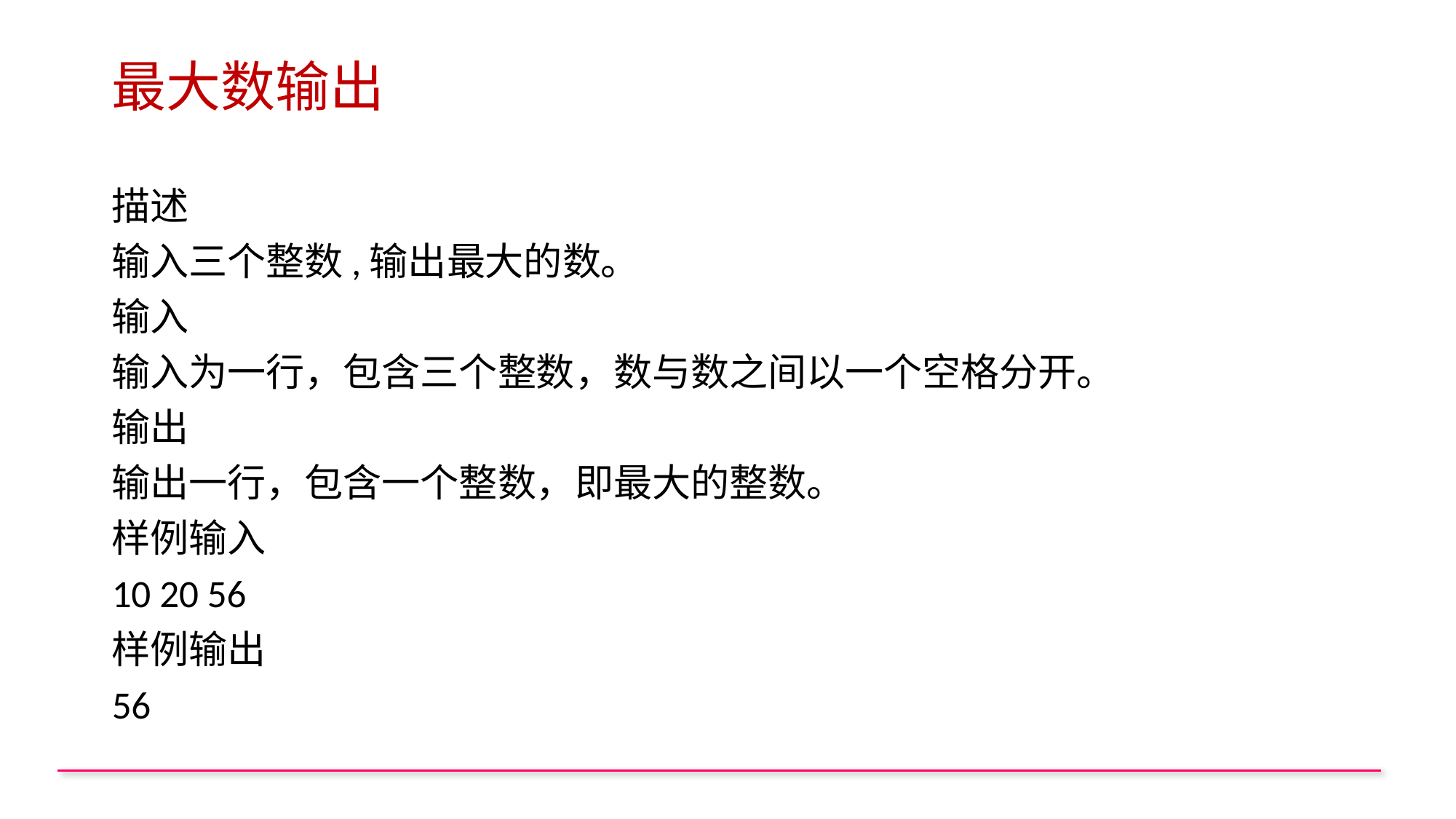

# 最大数输出
描述
输入三个整数,输出最大的数。
输入
输入为一行，包含三个整数，数与数之间以一个空格分开。
输出
输出一行，包含一个整数，即最大的整数。
样例输入
10 20 56
样例输出
56